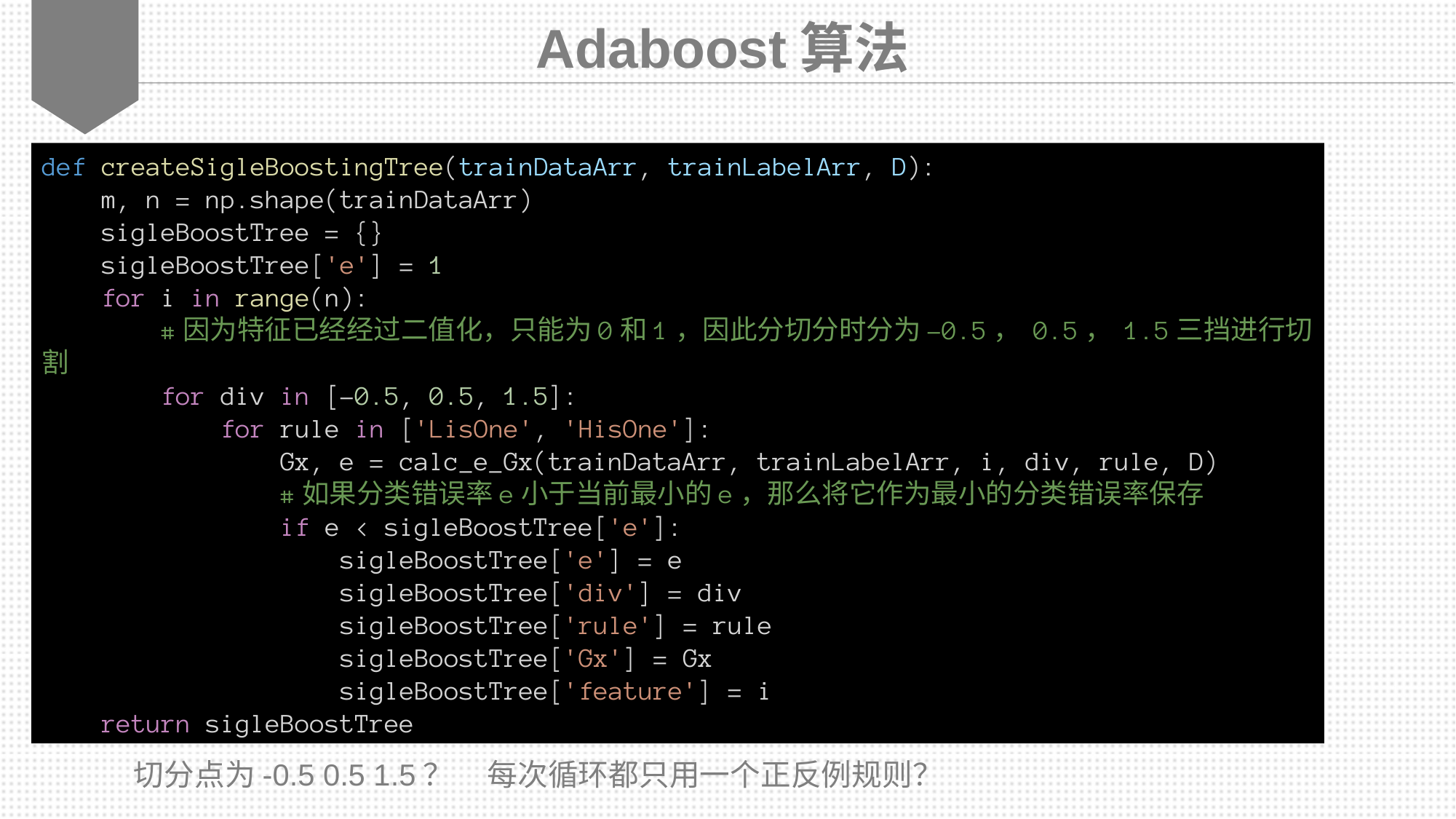

Adaboost算法

def createSigleBoostingTree(trainDataArr, trainLabelArr, D):
    m, n = np.shape(trainDataArr)
    sigleBoostTree = {}
    sigleBoostTree['e'] = 1
    for i in range(n):
        #因为特征已经经过二值化，只能为0和1，因此分切分时分为-0.5， 0.5， 1.5三挡进行切割
        for div in [-0.5, 0.5, 1.5]:
            for rule in ['LisOne', 'HisOne']:
                Gx, e = calc_e_Gx(trainDataArr, trainLabelArr, i, div, rule, D)
                #如果分类错误率e小于当前最小的e，那么将它作为最小的分类错误率保存
                if e < sigleBoostTree['e']:
                    sigleBoostTree['e'] = e
                    sigleBoostTree['div'] = div
                    sigleBoostTree['rule'] = rule
                    sigleBoostTree['Gx'] = Gx
                    sigleBoostTree['feature'] = i
    return sigleBoostTree
切分点为-0.5 0.5 1.5？     每次循环都只用一个正反例规则？